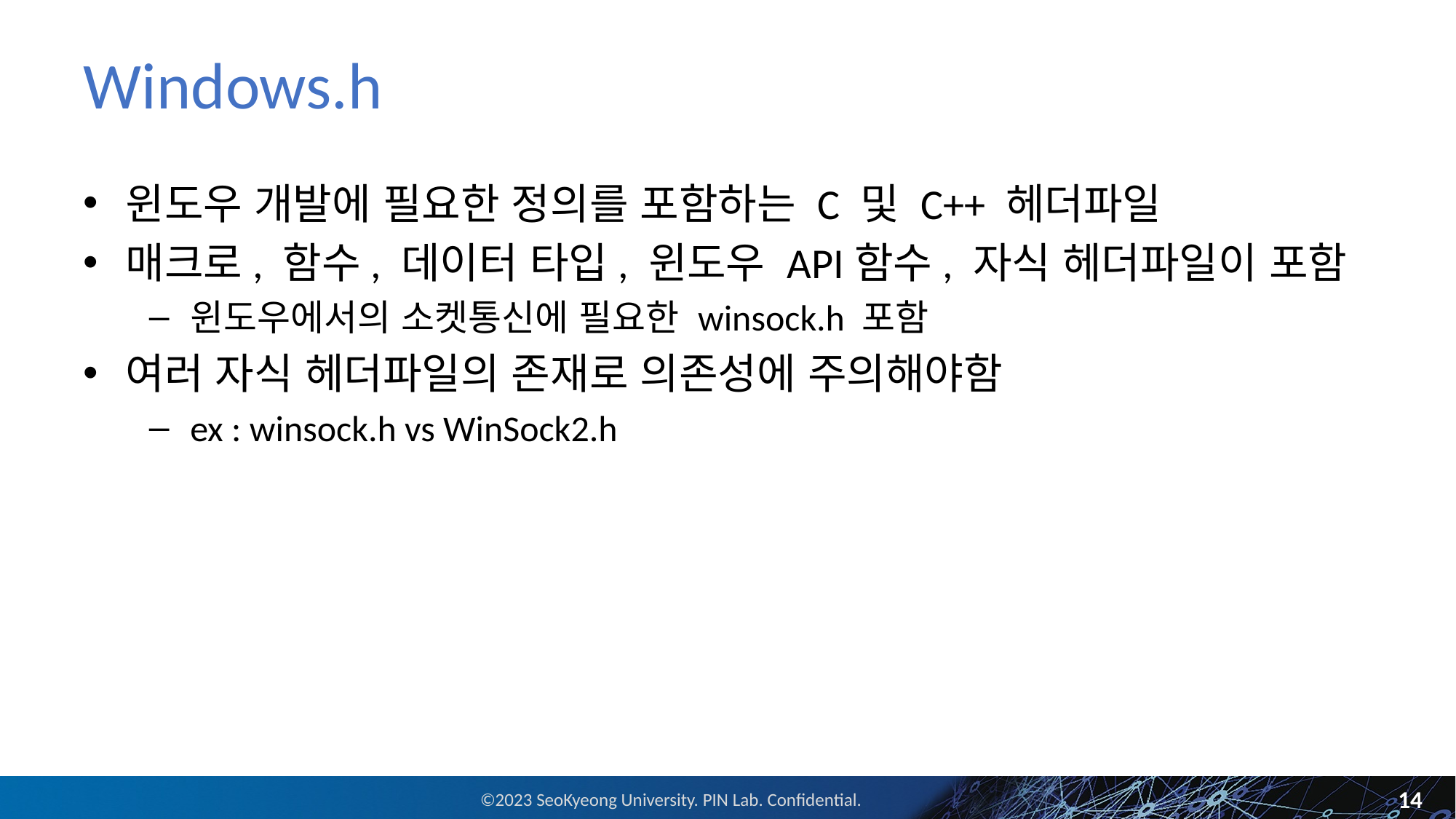

# Windows.h
윈도우 개발에 필요한 정의를 포함하는 C 및 C++ 헤더파일
매크로, 함수, 데이터 타입, 윈도우 API함수, 자식 헤더파일이 포함
윈도우에서의 소켓통신에 필요한 winsock.h 포함
여러 자식 헤더파일의 존재로 의존성에 주의해야함
ex : winsock.h vs WinSock2.h

14